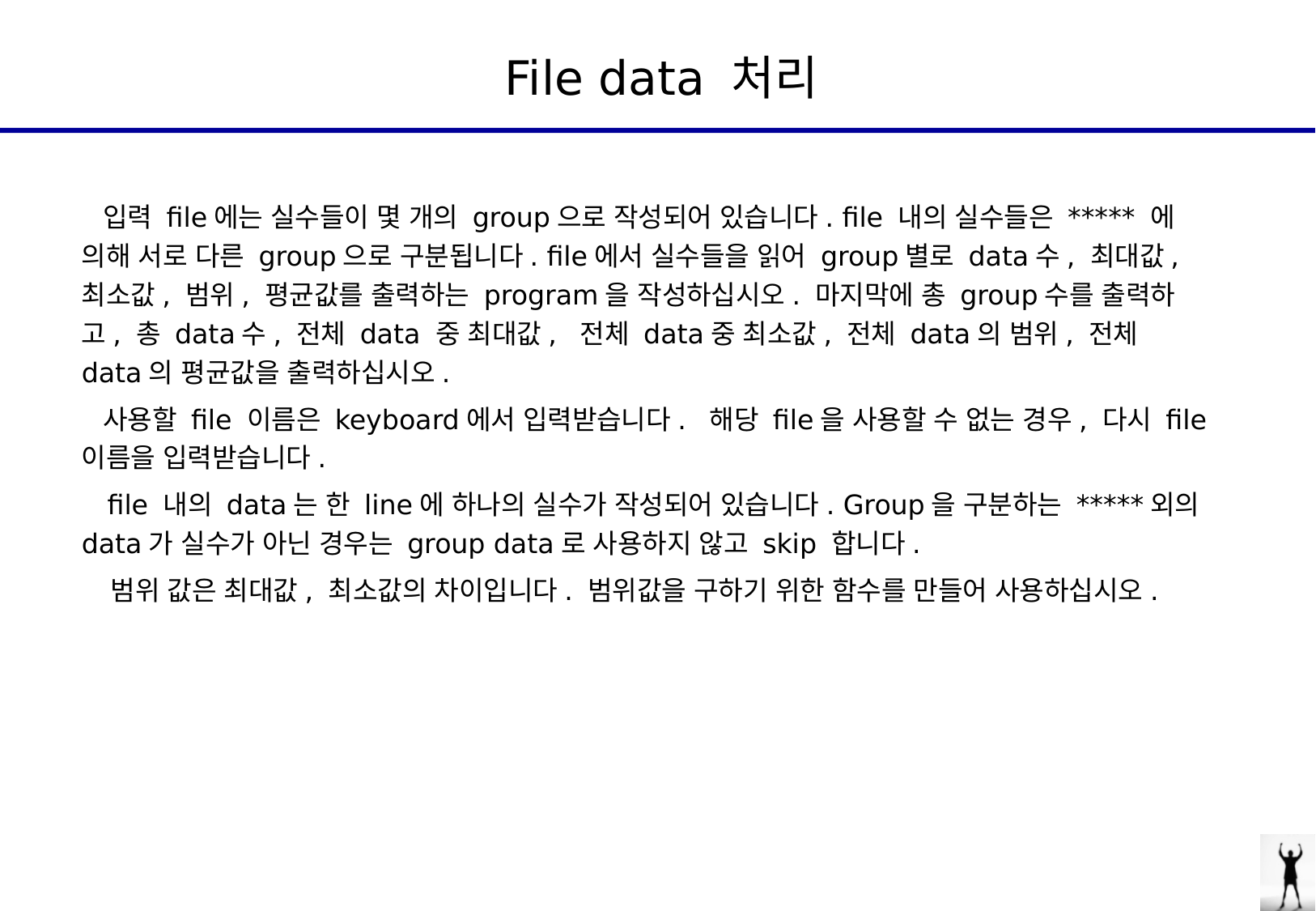

# File data 처리
  입력 file에는 실수들이 몇 개의 group으로 작성되어 있습니다. file 내의 실수들은 ***** 에 의해 서로 다른 group으로 구분됩니다. file에서 실수들을 읽어 group별로 data수, 최대값, 최소값, 범위, 평균값를 출력하는 program을 작성하십시오. 마지막에 총 group수를 출력하고, 총 data수, 전체 data 중 최대값,  전체 data중 최소값, 전체 data의 범위, 전체 data의 평균값을 출력하십시오.
  사용할 file 이름은 keyboard에서 입력받습니다.  해당 file을 사용할 수 없는 경우, 다시 file 이름을 입력받습니다.
   file 내의 data는 한 line에 하나의 실수가 작성되어 있습니다. Group을 구분하는 *****외의 data가 실수가 아닌 경우는 group data로 사용하지 않고 skip 합니다.
   범위 값은 최대값, 최소값의 차이입니다. 범위값을 구하기 위한 함수를 만들어 사용하십시오.